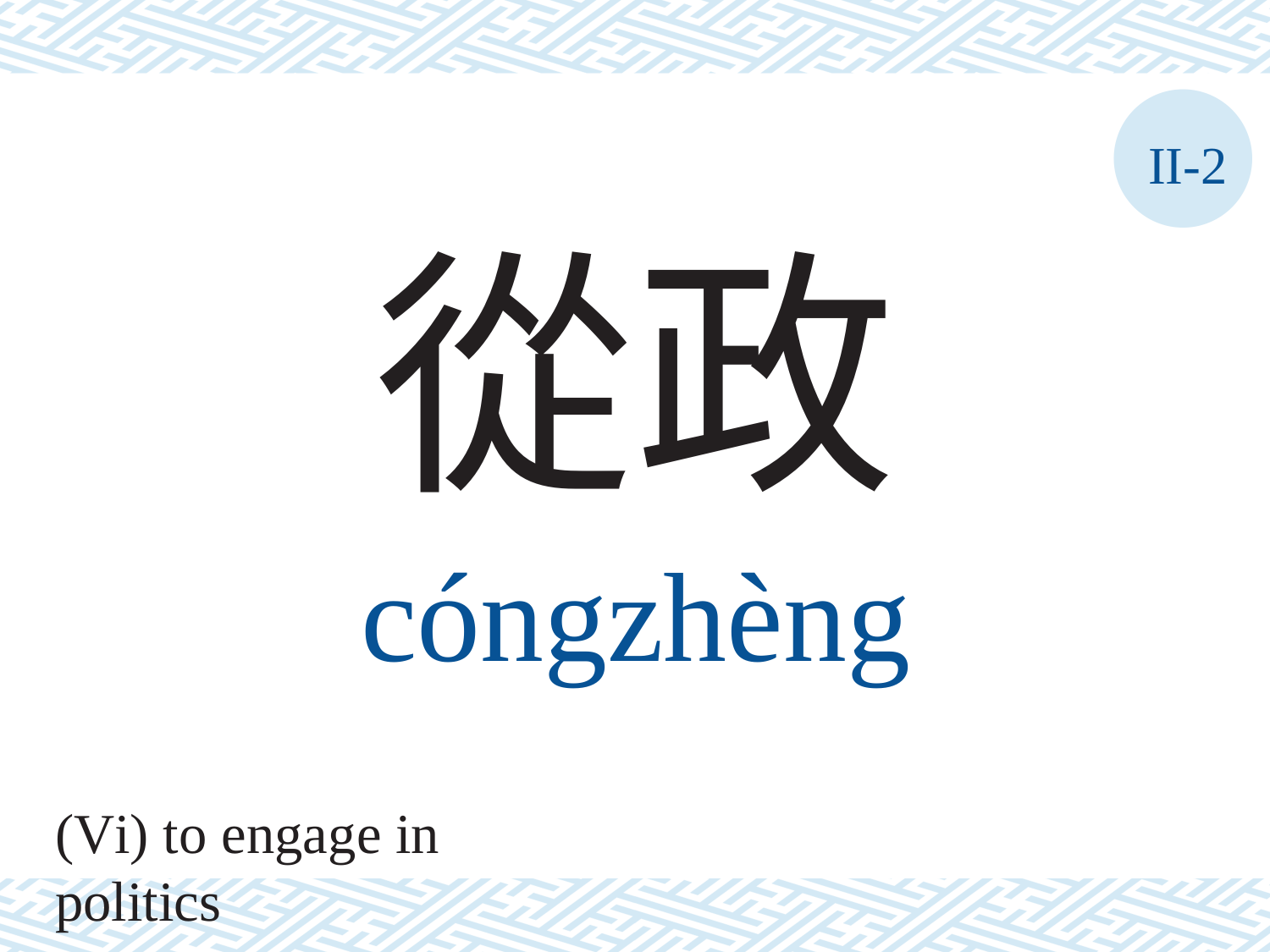

II-2
從政
cóngzhèng
(Vi) to engage in politics